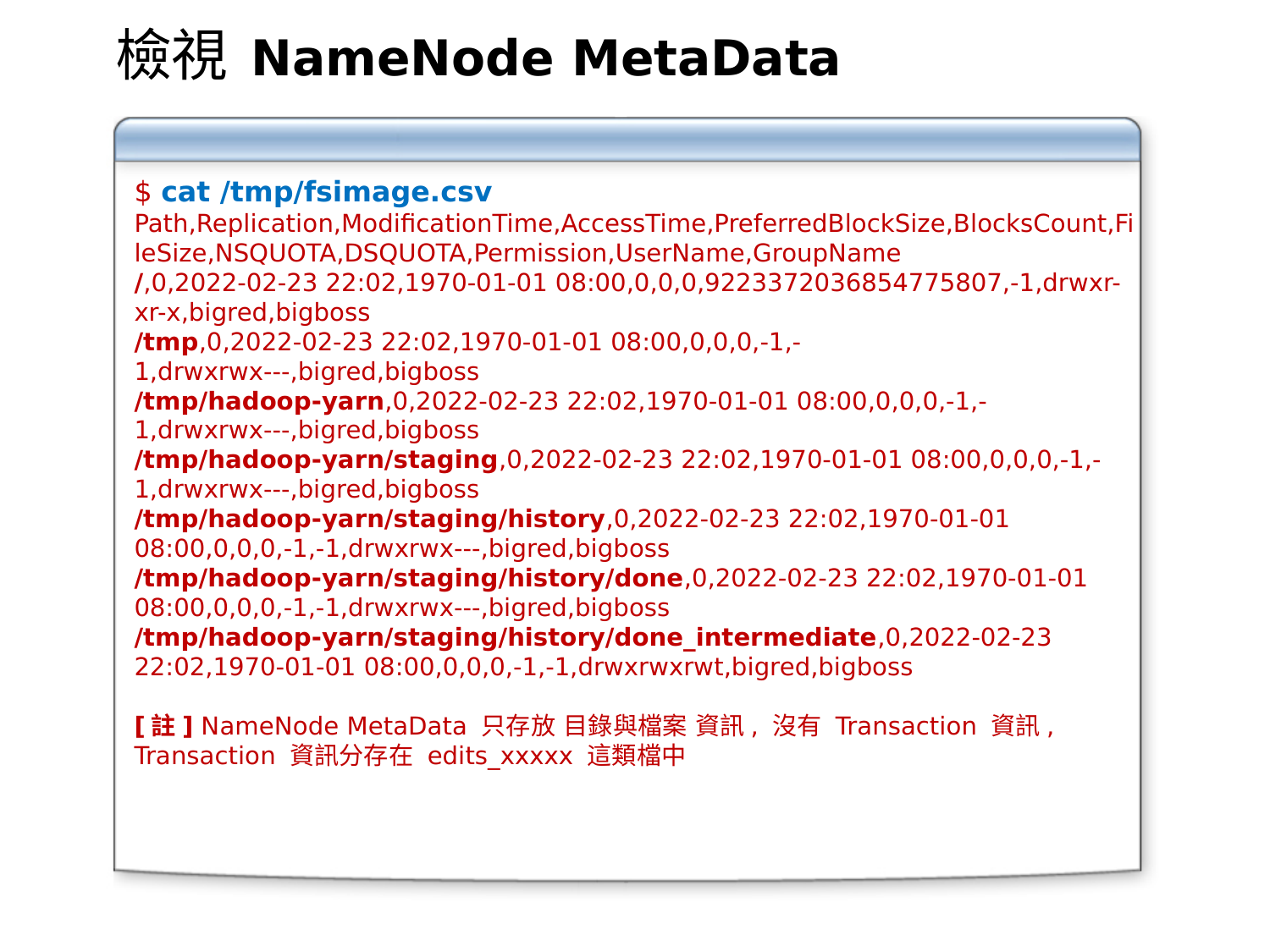

檢視 NameNode MetaData
$ cat /tmp/fsimage.csv
Path,Replication,ModificationTime,AccessTime,PreferredBlockSize,BlocksCount,FileSize,NSQUOTA,DSQUOTA,Permission,UserName,GroupName
/,0,2022-02-23 22:02,1970-01-01 08:00,0,0,0,9223372036854775807,-1,drwxr-xr-x,bigred,bigboss
/tmp,0,2022-02-23 22:02,1970-01-01 08:00,0,0,0,-1,-1,drwxrwx---,bigred,bigboss
/tmp/hadoop-yarn,0,2022-02-23 22:02,1970-01-01 08:00,0,0,0,-1,-1,drwxrwx---,bigred,bigboss
/tmp/hadoop-yarn/staging,0,2022-02-23 22:02,1970-01-01 08:00,0,0,0,-1,-1,drwxrwx---,bigred,bigboss
/tmp/hadoop-yarn/staging/history,0,2022-02-23 22:02,1970-01-01 08:00,0,0,0,-1,-1,drwxrwx---,bigred,bigboss
/tmp/hadoop-yarn/staging/history/done,0,2022-02-23 22:02,1970-01-01 08:00,0,0,0,-1,-1,drwxrwx---,bigred,bigboss
/tmp/hadoop-yarn/staging/history/done_intermediate,0,2022-02-23 22:02,1970-01-01 08:00,0,0,0,-1,-1,drwxrwxrwt,bigred,bigboss

[註] NameNode MetaData 只存放 目錄與檔案 資訊, 沒有 Transaction 資訊, Transaction 資訊分存在 edits_xxxxx 這類檔中